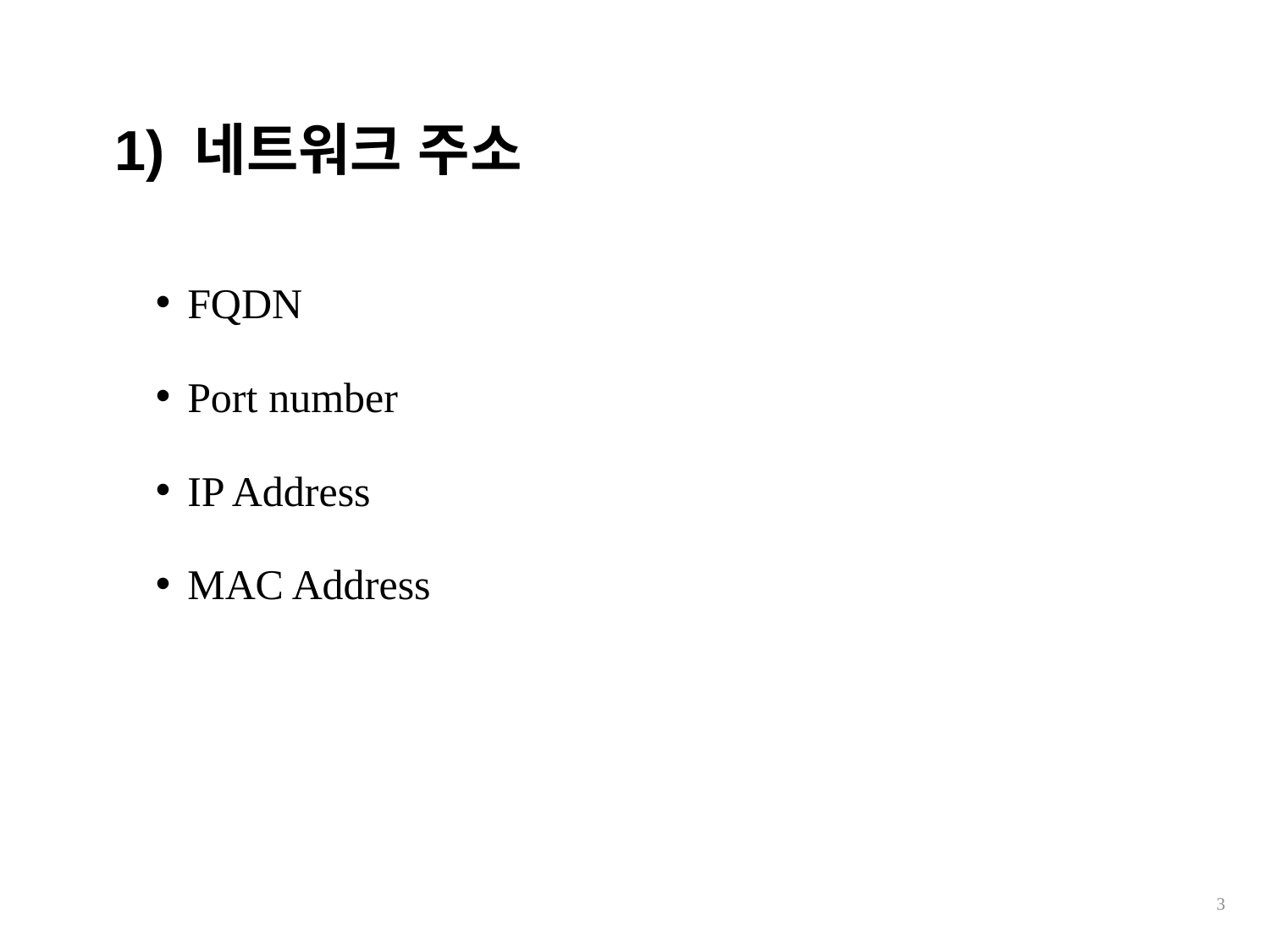

# 1) 네트워크 주소
FQDN
Port number
IP Address
MAC Address
3